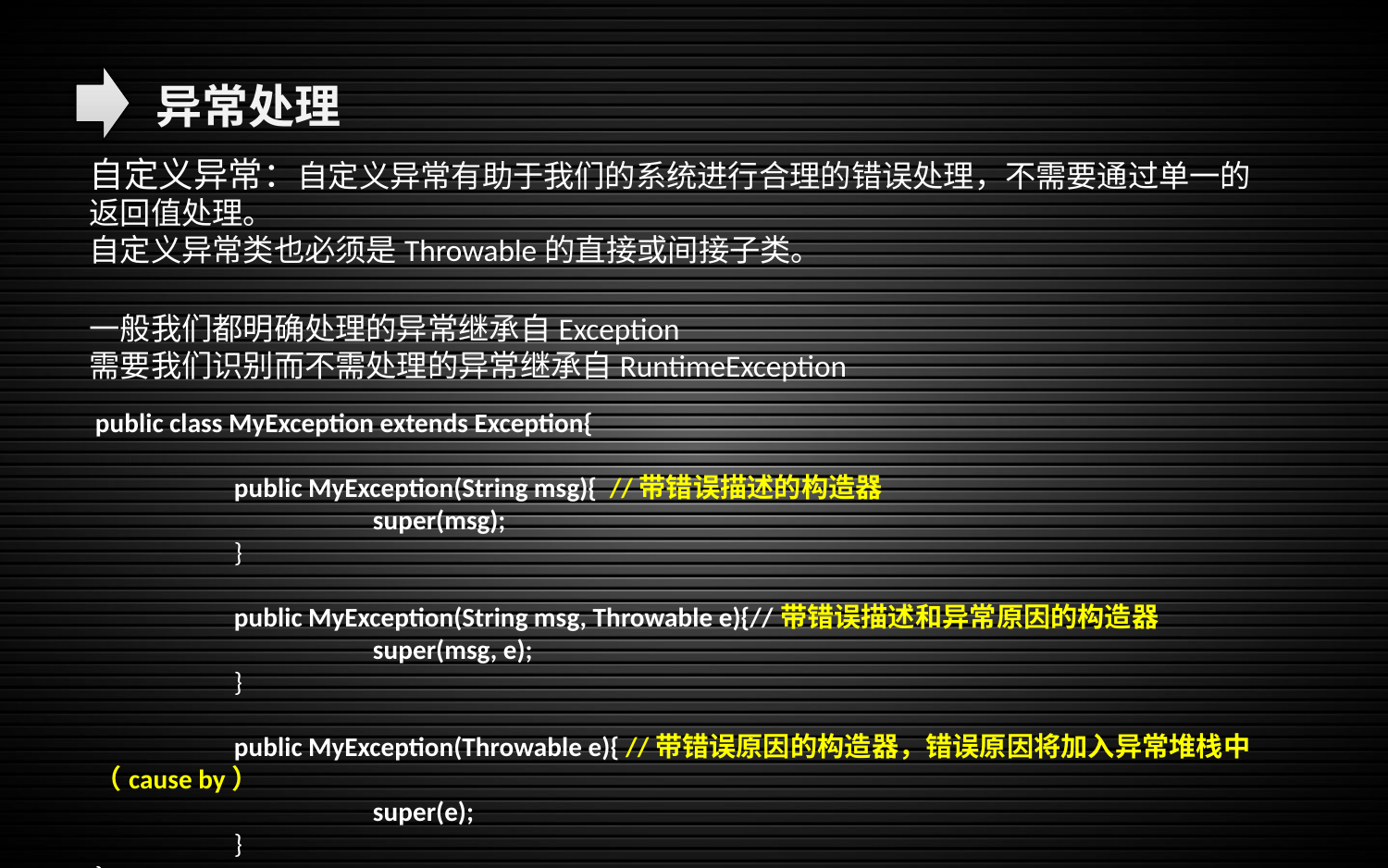

异常处理
自定义异常：自定义异常有助于我们的系统进行合理的错误处理，不需要通过单一的返回值处理。
自定义异常类也必须是Throwable的直接或间接子类。

一般我们都明确处理的异常继承自Exception
需要我们识别而不需处理的异常继承自RuntimeException
public class MyException extends Exception{

	public MyException(String msg){  //带错误描述的构造器
		super(msg);
	}

	public MyException(String msg, Throwable e){//带错误描述和异常原因的构造器
		super(msg, e);
	}

	public MyException(Throwable e){ //带错误原因的构造器，错误原因将加入异常堆栈中（cause by）
		super(e);
	}
}